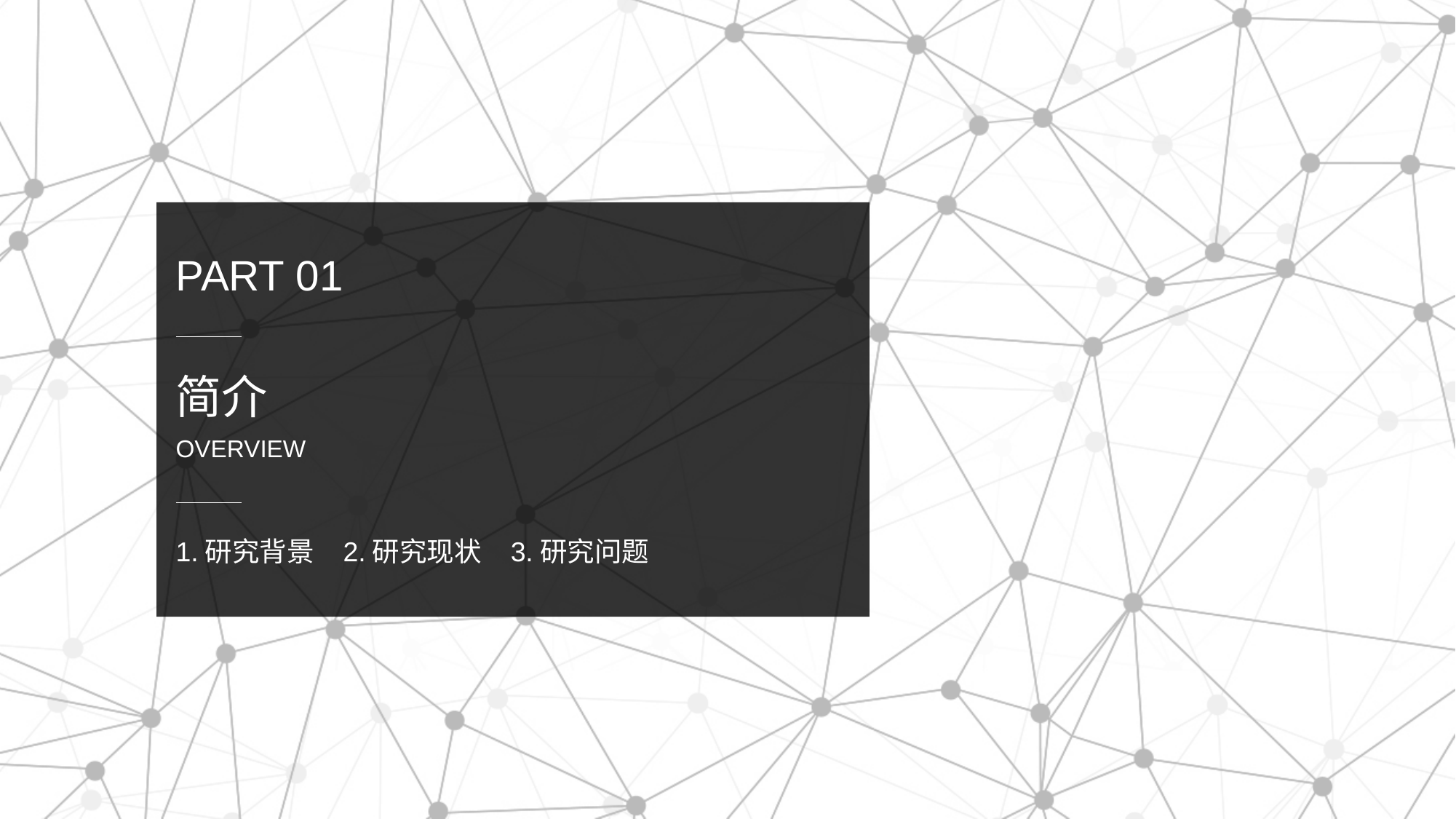

PART 01
简介
OVERVIEW
1.研究背景
2.研究现状
3.研究问题